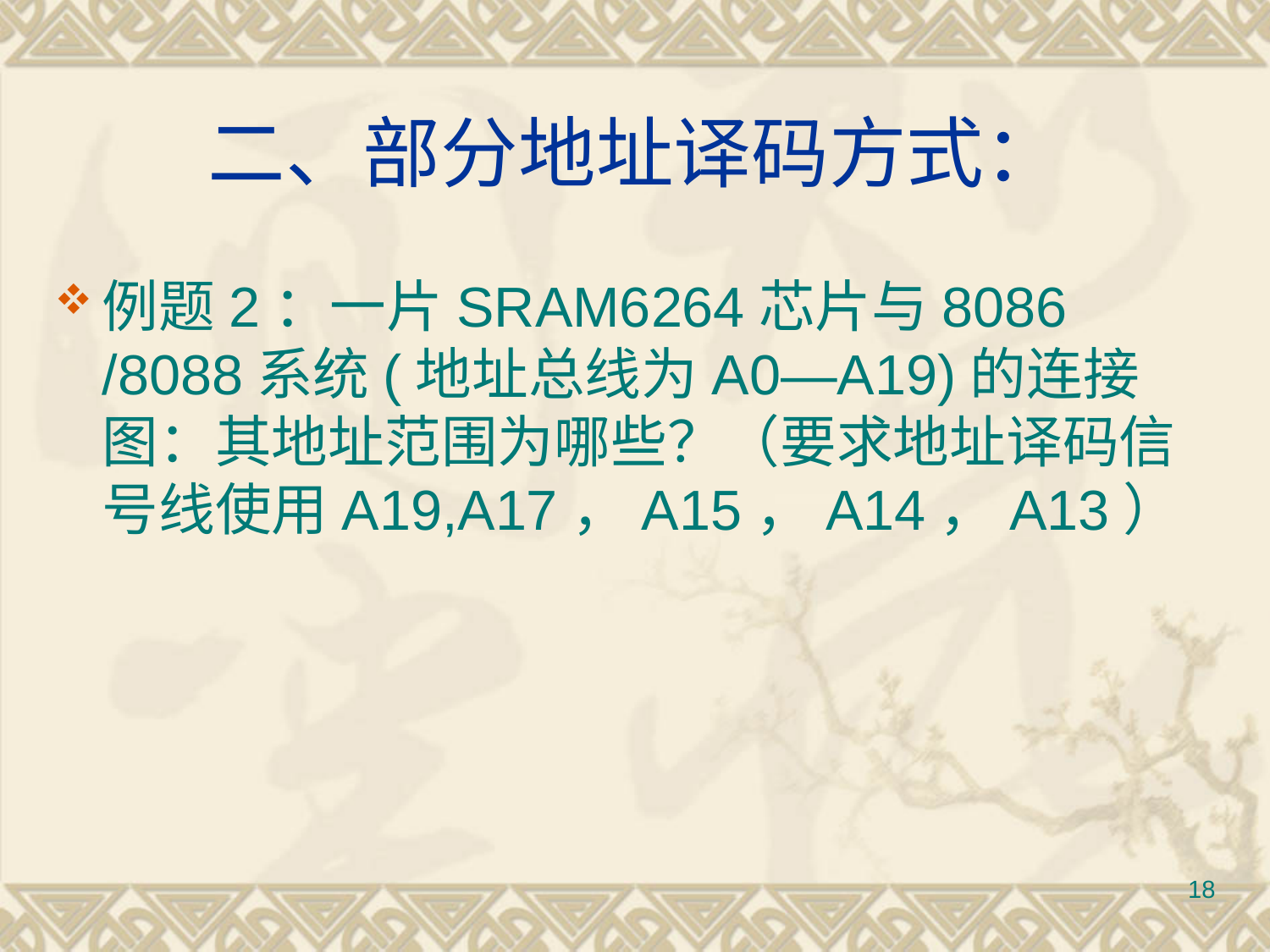

# 二、部分地址译码方式：
例题2：一片SRAM6264芯片与8086 /8088系统(地址总线为A0—A19)的连接图：其地址范围为哪些？（要求地址译码信号线使用A19,A17，A15，A14，A13）
18